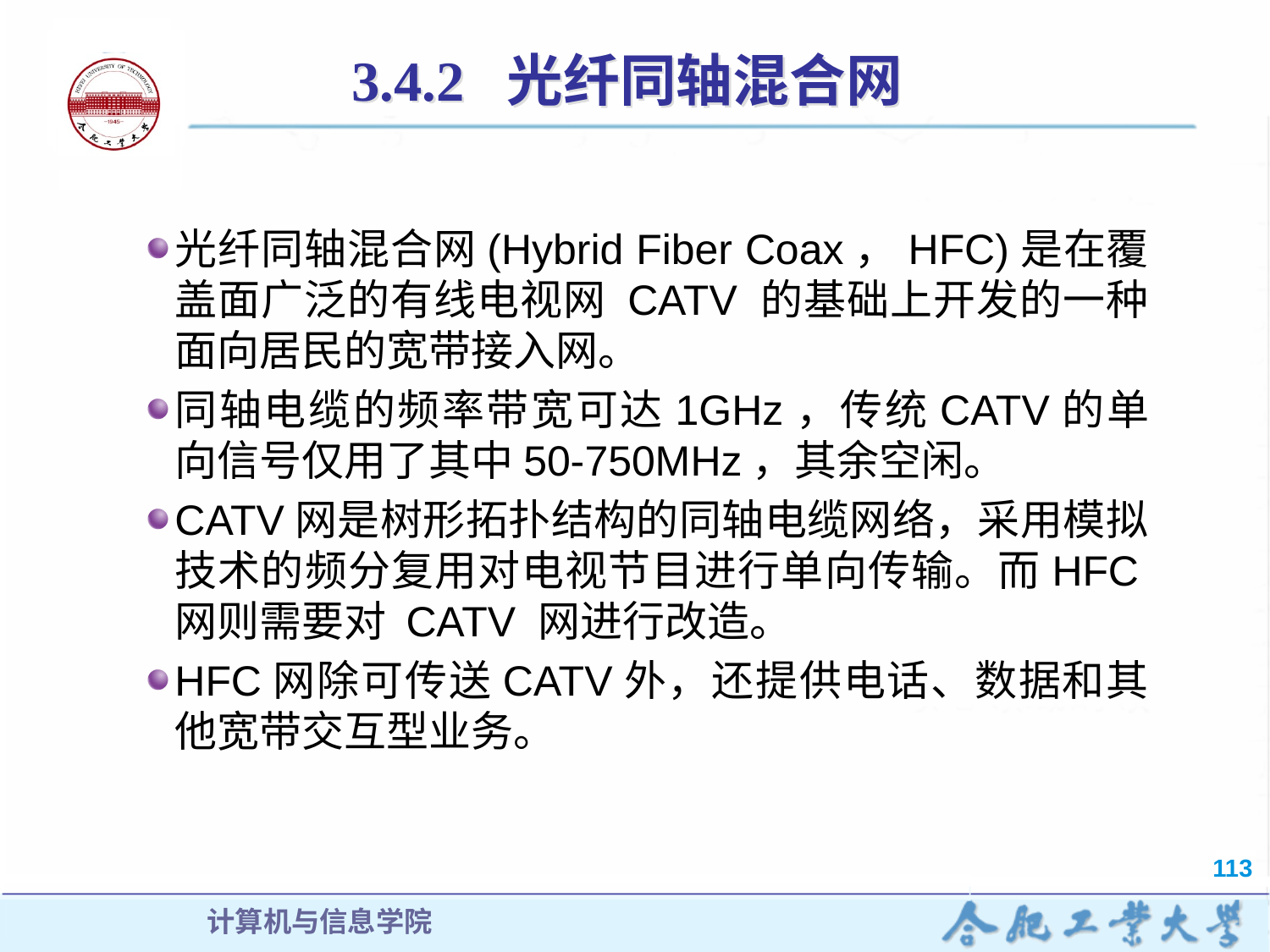

# 3.4.2  光纤同轴混合网
光纤同轴混合网(Hybrid Fiber Coax，HFC)是在覆盖面广泛的有线电视网 CATV 的基础上开发的一种面向居民的宽带接入网。
同轴电缆的频率带宽可达1GHz，传统CATV的单向信号仅用了其中50-750MHz，其余空闲。
CATV网是树形拓扑结构的同轴电缆网络，采用模拟技术的频分复用对电视节目进行单向传输。而HFC网则需要对 CATV 网进行改造。
HFC网除可传送CATV外，还提供电话、数据和其他宽带交互型业务。